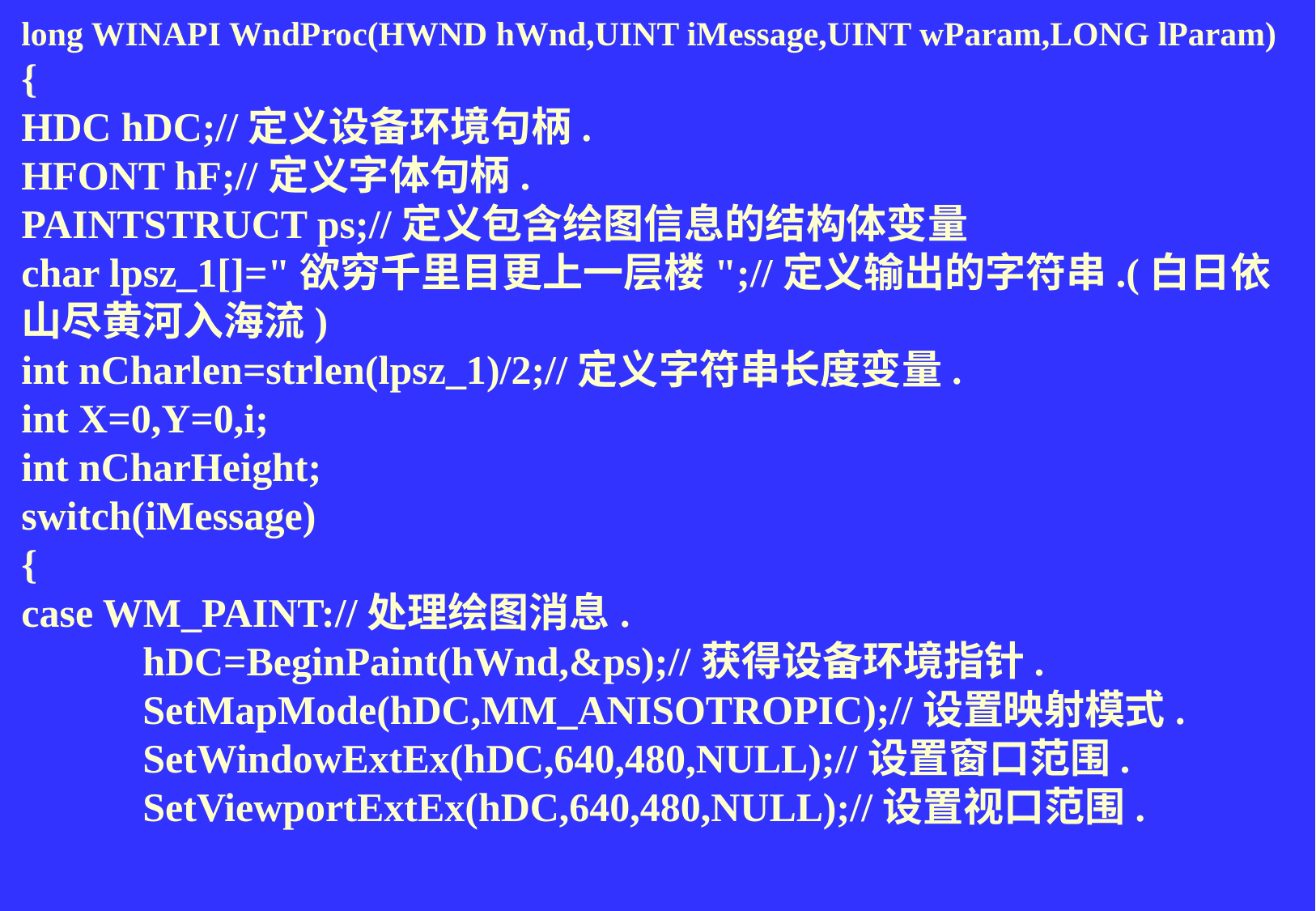

long WINAPI WndProc(HWND hWnd,UINT iMessage,UINT wParam,LONG lParam)
{
HDC hDC;//定义设备环境句柄.
HFONT hF;//定义字体句柄.
PAINTSTRUCT ps;//定义包含绘图信息的结构体变量
char lpsz_1[]="欲穷千里目更上一层楼";//定义输出的字符串.(白日依山尽黄河入海流)
int nCharlen=strlen(lpsz_1)/2;//定义字符串长度变量.
int X=0,Y=0,i;
int nCharHeight;
switch(iMessage)
{
case WM_PAINT://处理绘图消息.
	hDC=BeginPaint(hWnd,&ps);//获得设备环境指针.
	SetMapMode(hDC,MM_ANISOTROPIC);//设置映射模式.
	SetWindowExtEx(hDC,640,480,NULL);//设置窗口范围.
	SetViewportExtEx(hDC,640,480,NULL);//设置视口范围.
43